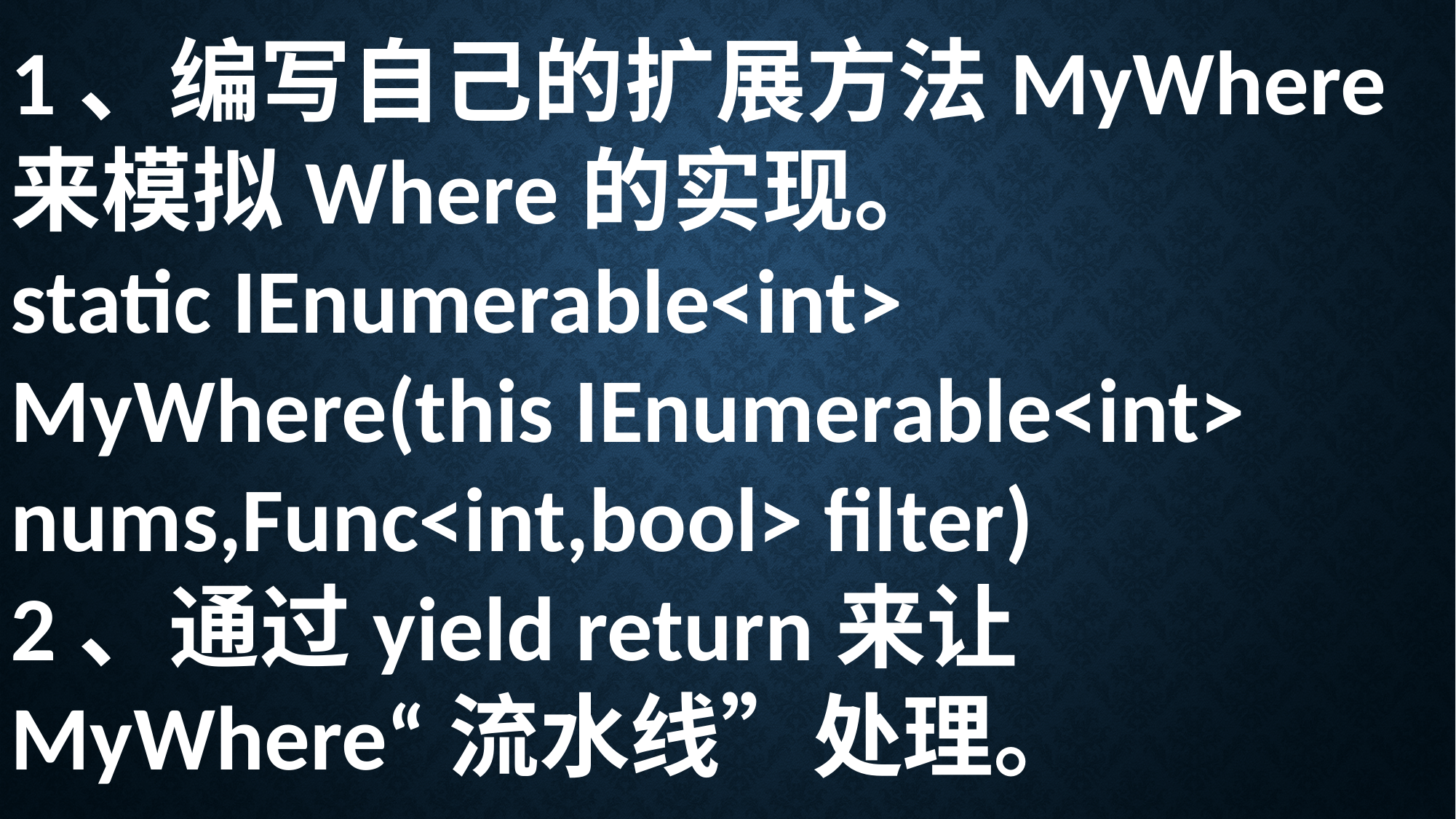

1、编写自己的扩展方法MyWhere来模拟Where的实现。
static IEnumerable<int> MyWhere(this IEnumerable<int> nums,Func<int,bool> filter)
2、通过yield return来让MyWhere“流水线”处理。